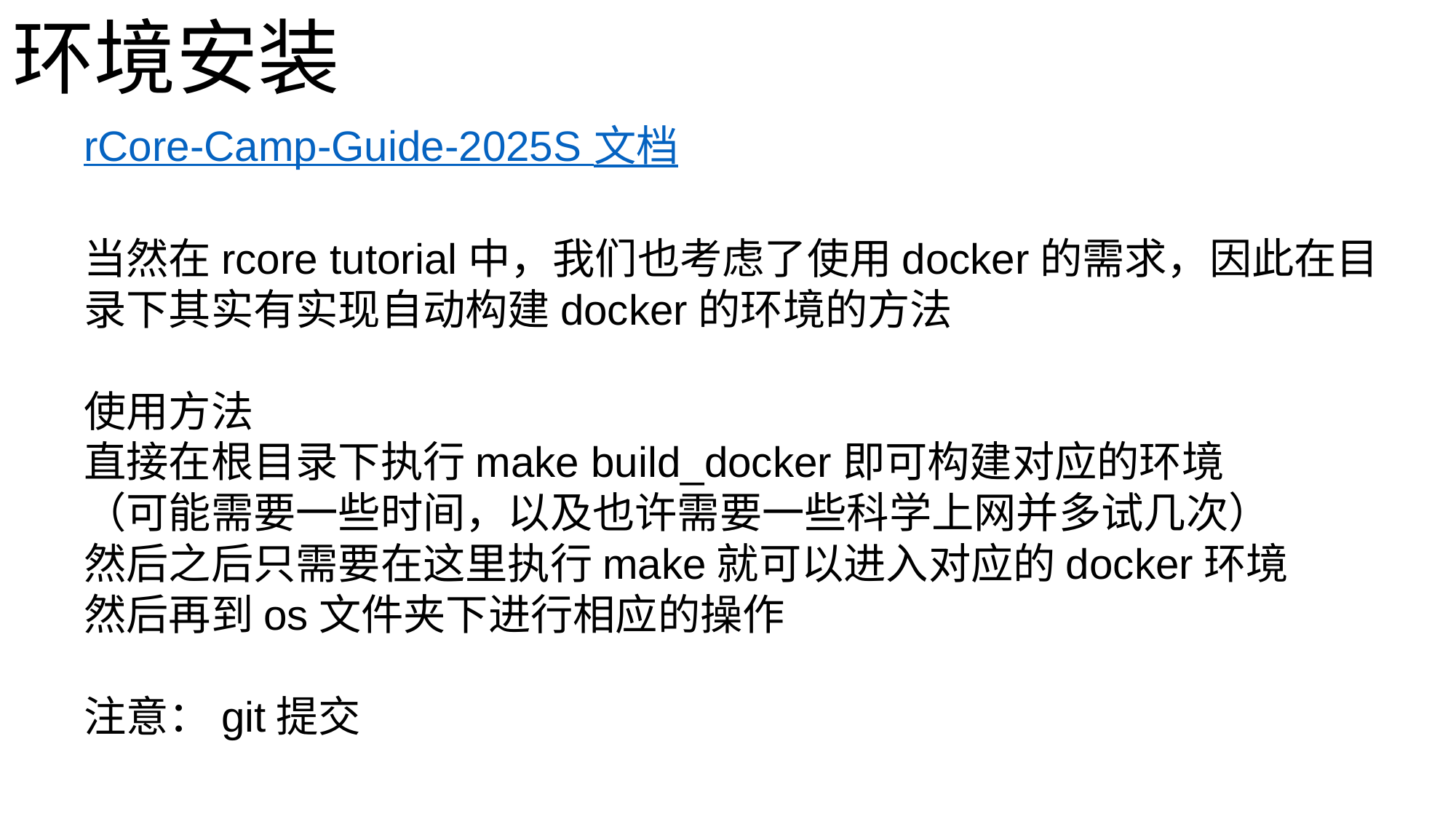

环境安装
rCore-Camp-Guide-2025S 文档

当然在rcore tutorial中，我们也考虑了使用docker的需求，因此在目录下其实有实现自动构建docker的环境的方法

使用方法
直接在根目录下执行make build_docker即可构建对应的环境
（可能需要一些时间，以及也许需要一些科学上网并多试几次）
然后之后只需要在这里执行make就可以进入对应的docker环境
然后再到os文件夹下进行相应的操作

注意：git提交